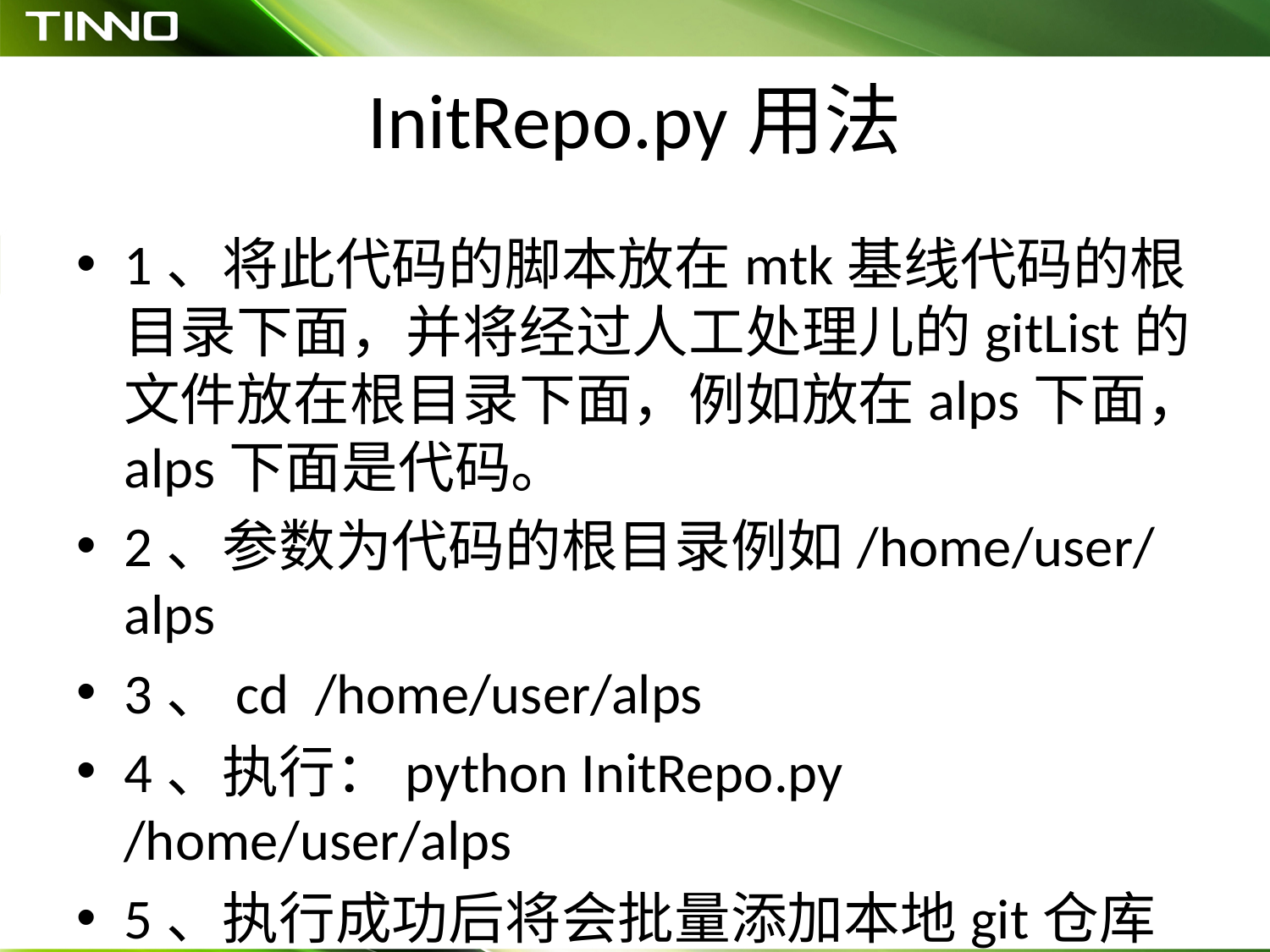

# InitRepo.py用法
1、将此代码的脚本放在mtk基线代码的根目录下面，并将经过人工处理儿的gitList的文件放在根目录下面，例如放在alps下面，alps下面是代码。
2、参数为代码的根目录例如/home/user/alps
3、cd  /home/user/alps
4、执行：python InitRepo.py /home/user/alps
5、执行成功后将会批量添加本地git仓库